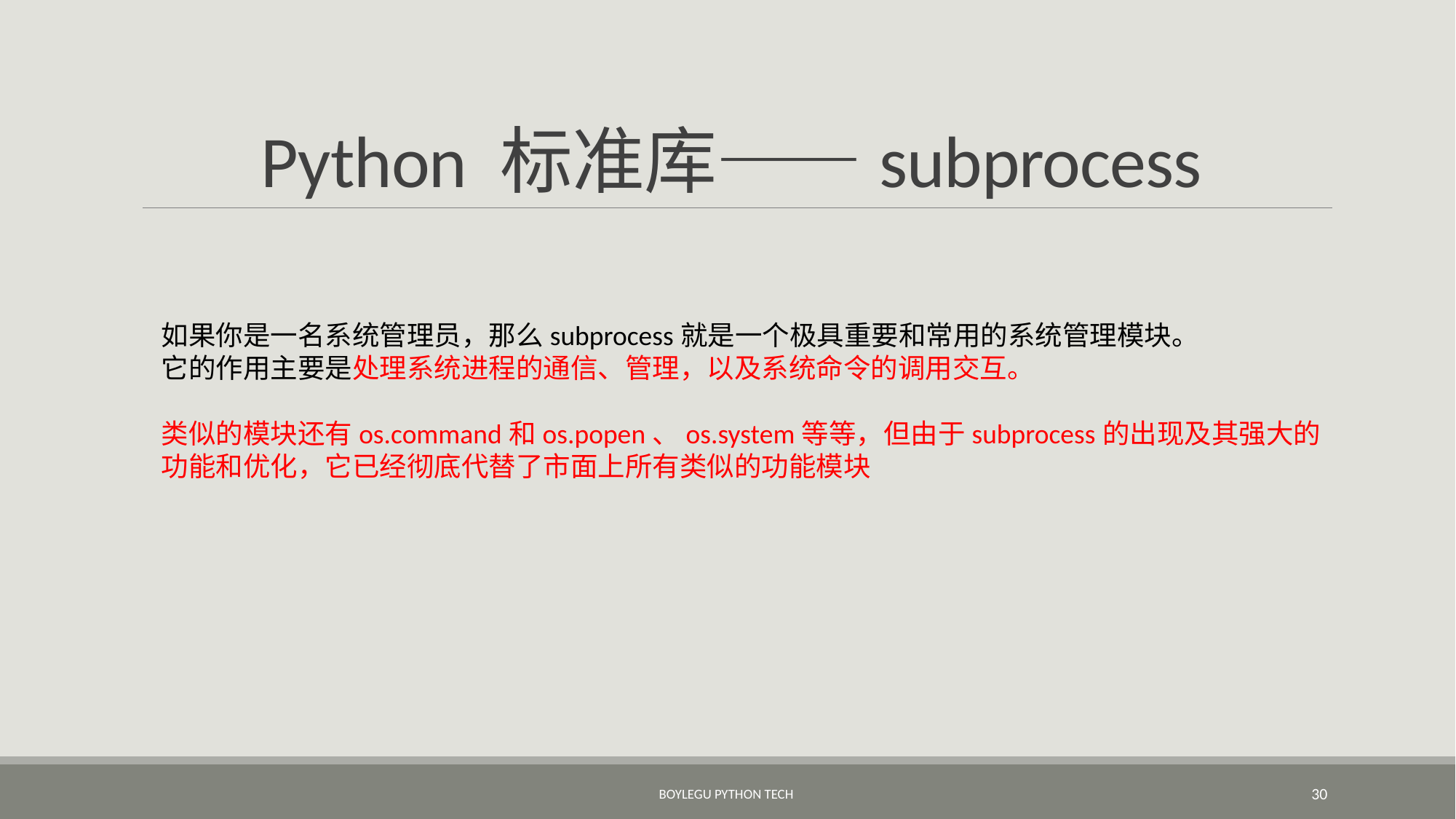

# Python 标准库——subprocess

如果你是一名系统管理员，那么subprocess就是一个极具重要和常用的系统管理模块。
它的作用主要是处理系统进程的通信、管理，以及系统命令的调用交互。

类似的模块还有os.command和os.popen、os.system等等，但由于subprocess的出现及其强大的功能和优化，它已经彻底代替了市面上所有类似的功能模块
BoyleGu Python Tech
30